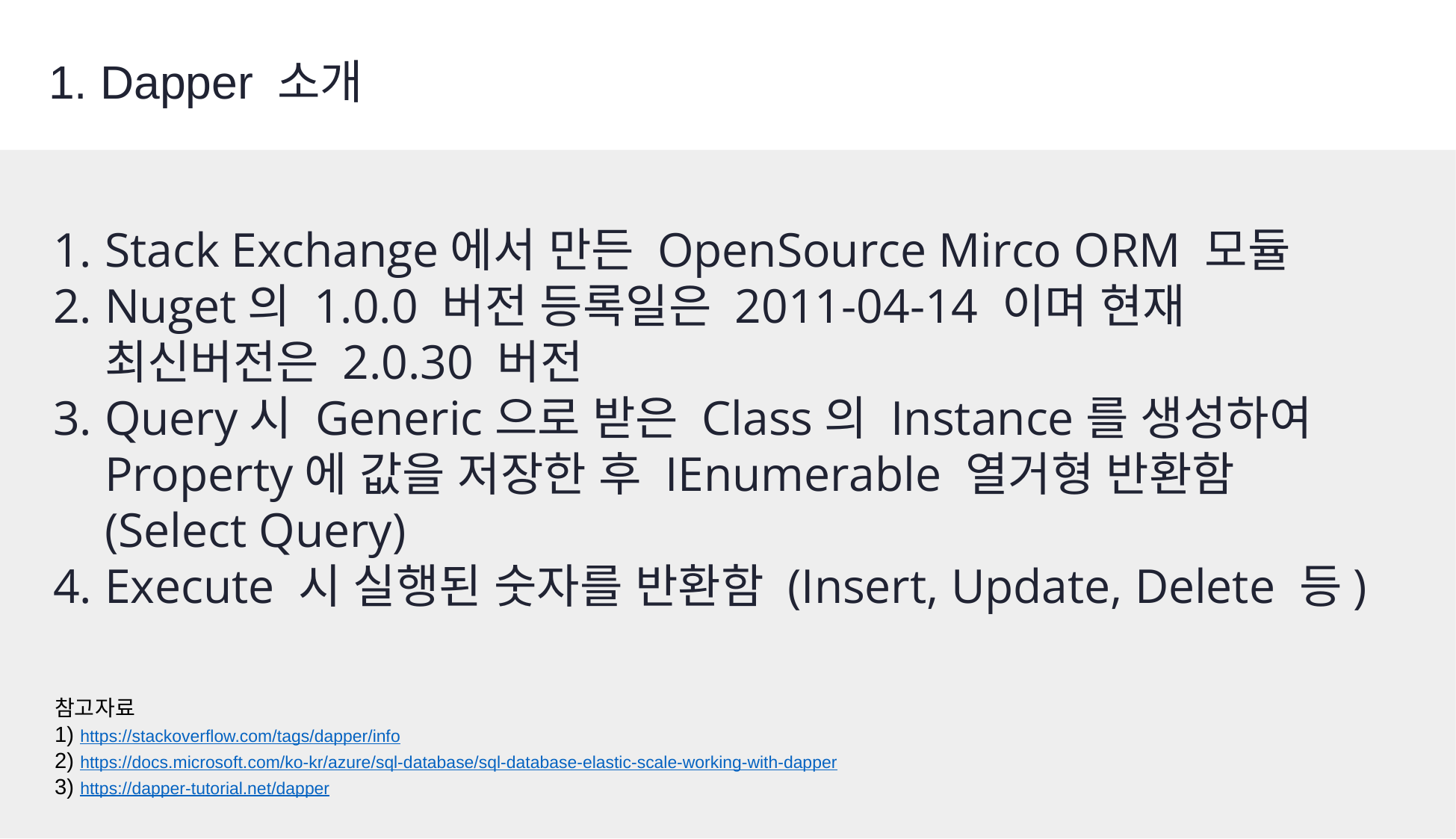

1. Dapper 소개
Stack Exchange에서 만든 OpenSource Mirco ORM 모듈
Nuget의 1.0.0 버전 등록일은 2011-04-14 이며 현재 최신버전은 2.0.30 버전
Query시 Generic으로 받은 Class의 Instance를 생성하여 Property에 값을 저장한 후 IEnumerable 열거형 반환함
(Select Query)
Execute 시 실행된 숫자를 반환함 (Insert, Update, Delete 등)
참고자료
1) https://stackoverflow.com/tags/dapper/info
2) https://docs.microsoft.com/ko-kr/azure/sql-database/sql-database-elastic-scale-working-with-dapper
3) https://dapper-tutorial.net/dapper